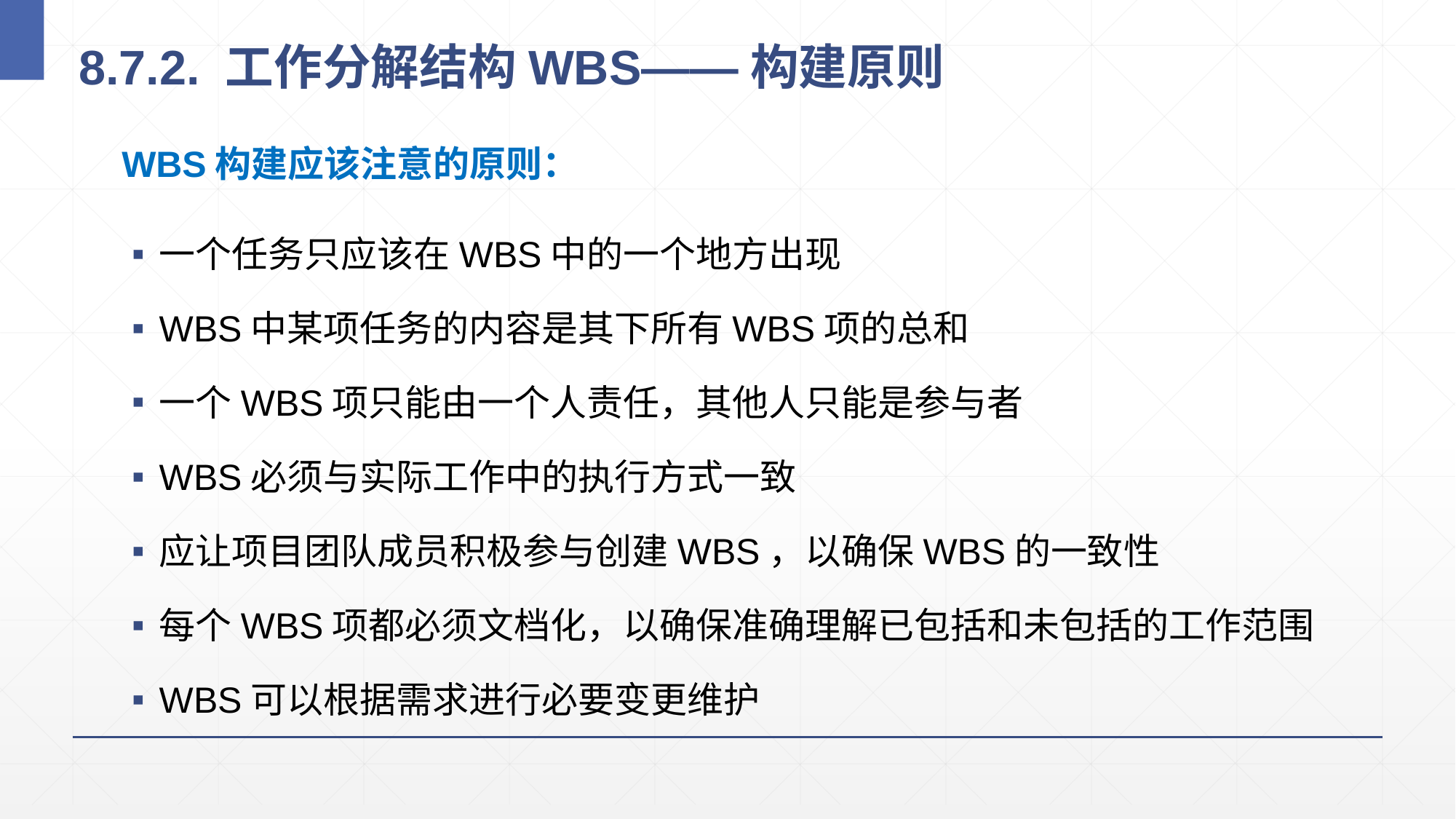

# 8.7.2. 工作分解结构WBS——构建原则
WBS构建应该注意的原则：
一个任务只应该在WBS中的一个地方出现
WBS中某项任务的内容是其下所有WBS项的总和
一个WBS项只能由一个人责任，其他人只能是参与者
WBS必须与实际工作中的执行方式一致
应让项目团队成员积极参与创建WBS，以确保WBS的一致性
每个WBS项都必须文档化，以确保准确理解已包括和未包括的工作范围
WBS可以根据需求进行必要变更维护